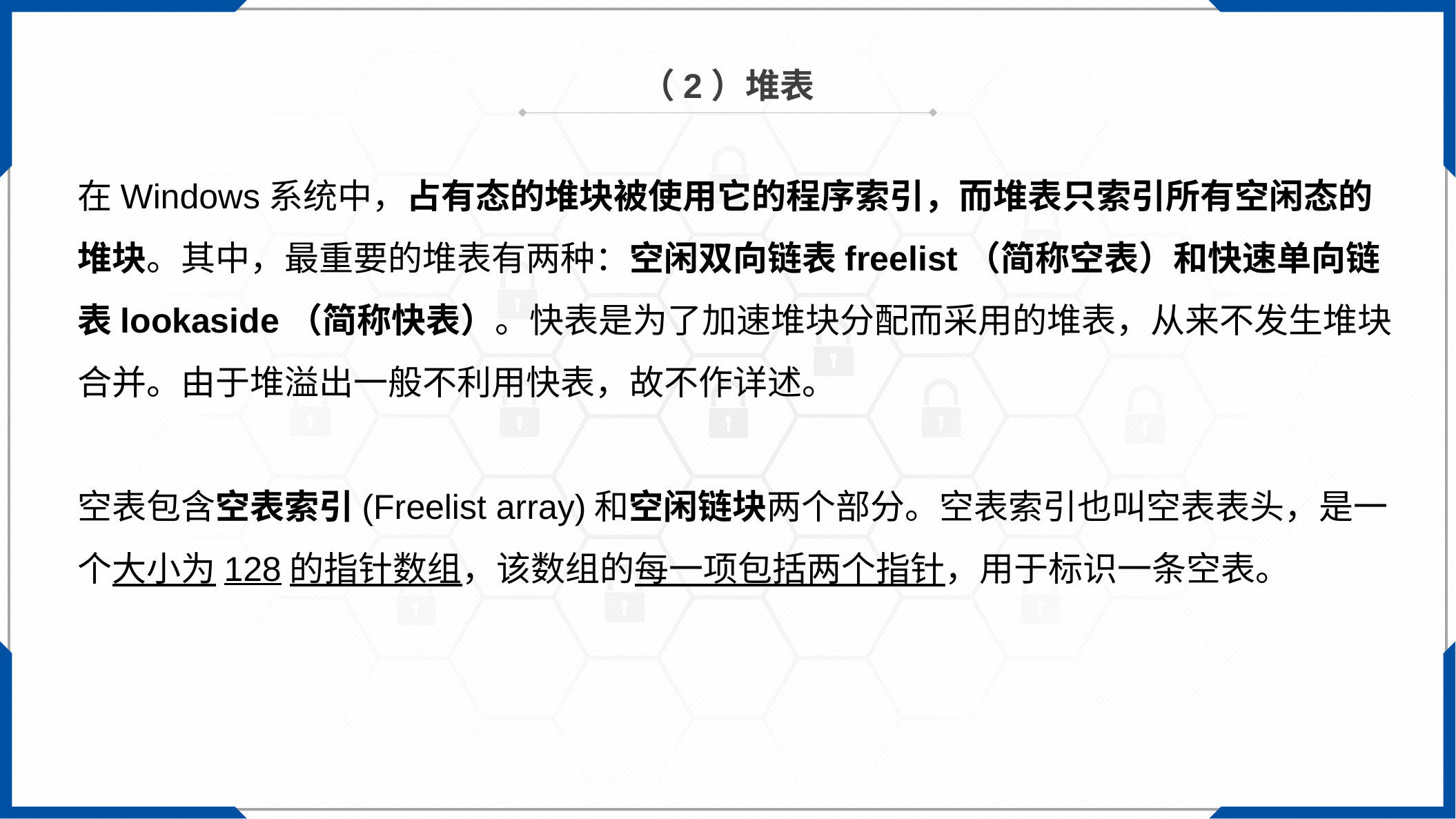

（2）堆表
在Windows系统中，占有态的堆块被使用它的程序索引，而堆表只索引所有空闲态的堆块。其中，最重要的堆表有两种：空闲双向链表freelist（简称空表）和快速单向链表lookaside（简称快表）。快表是为了加速堆块分配而采用的堆表，从来不发生堆块合并。由于堆溢出一般不利用快表，故不作详述。

空表包含空表索引(Freelist array)和空闲链块两个部分。空表索引也叫空表表头，是一个大小为128的指针数组，该数组的每一项包括两个指针，用于标识一条空表。